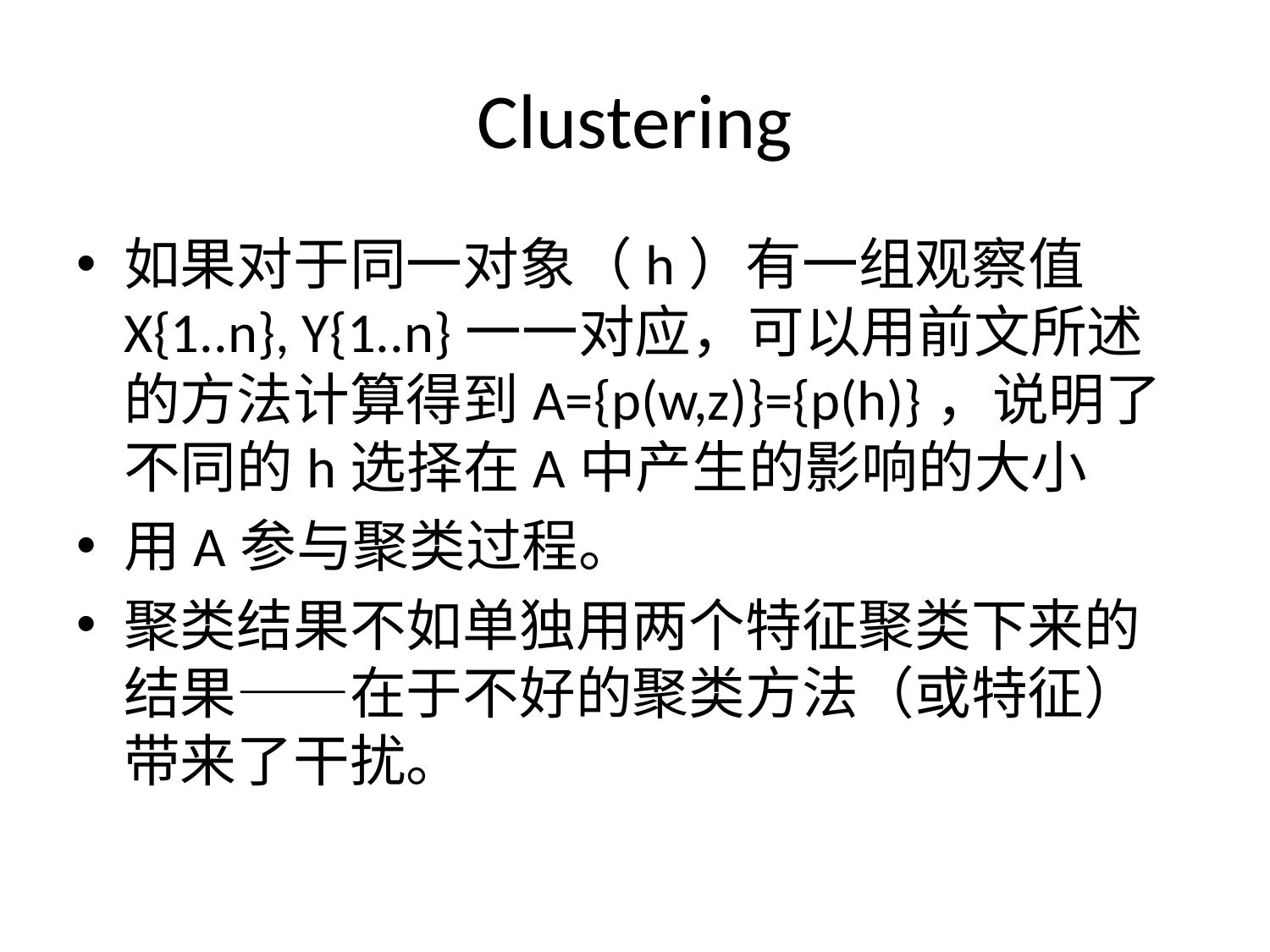

# Clustering
如果对于同一对象（h）有一组观察值X{1..n}, Y{1..n}一一对应，可以用前文所述的方法计算得到A={p(w,z)}={p(h)}，说明了不同的h选择在A中产生的影响的大小
用A参与聚类过程。
聚类结果不如单独用两个特征聚类下来的结果——在于不好的聚类方法（或特征）带来了干扰。